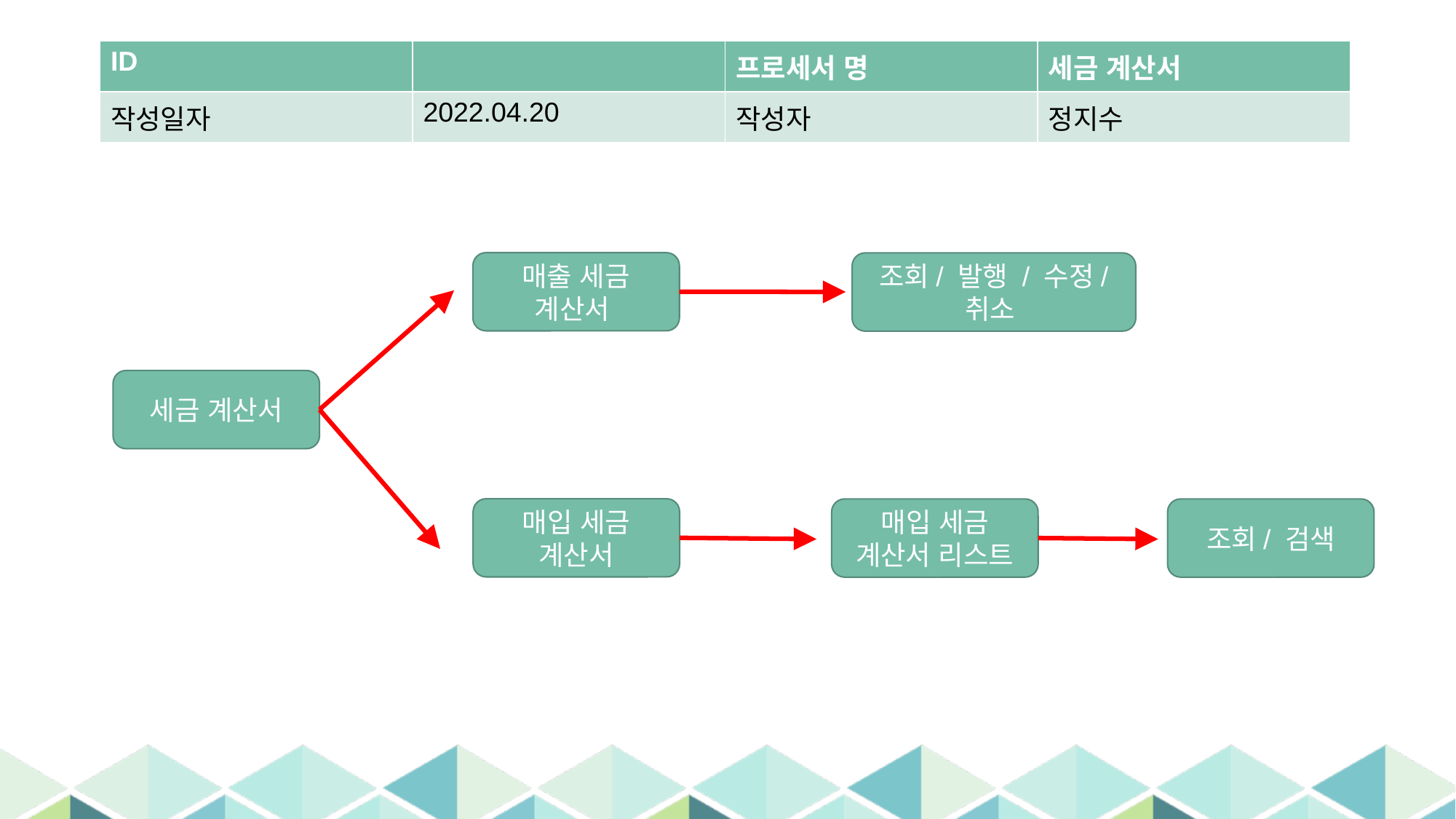

| ID |  | 프로세서 명 | 세금 계산서 |
| --- | --- | --- | --- |
| 작성일자 | 2022.04.20 | 작성자 | 정지수 |
매출 세금 계산서
조회/ 발행 / 수정/ 취소
세금 계산서
매입 세금 계산서
매입 세금 계산서 리스트
조회/ 검색